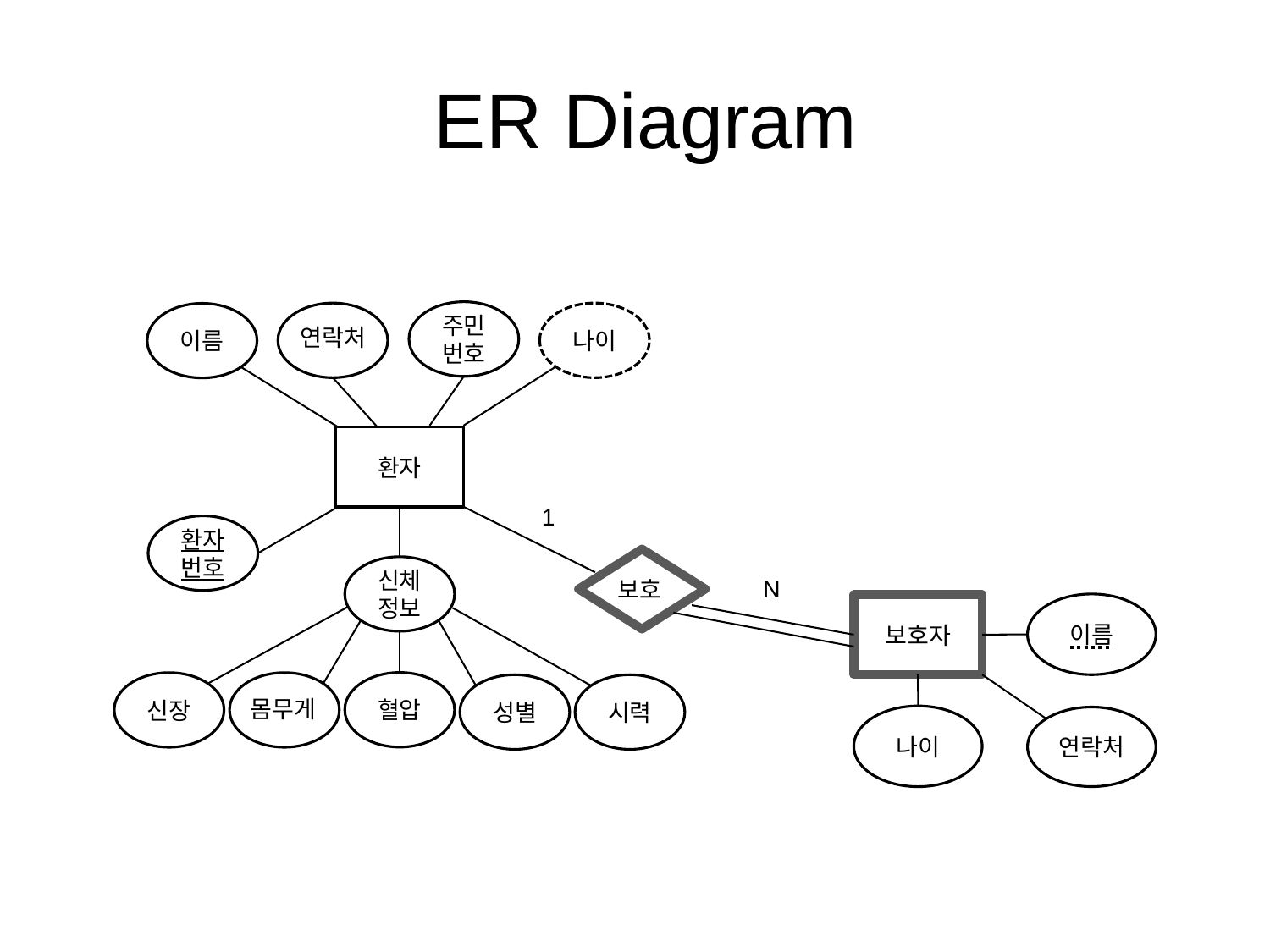

ER Diagram
주민번호

나이
이름
연락처
환자
1
환자번호

신체정보
보호
N
이름
보호자
혈압

신장
성별
시력
몸무게
나이

연락처